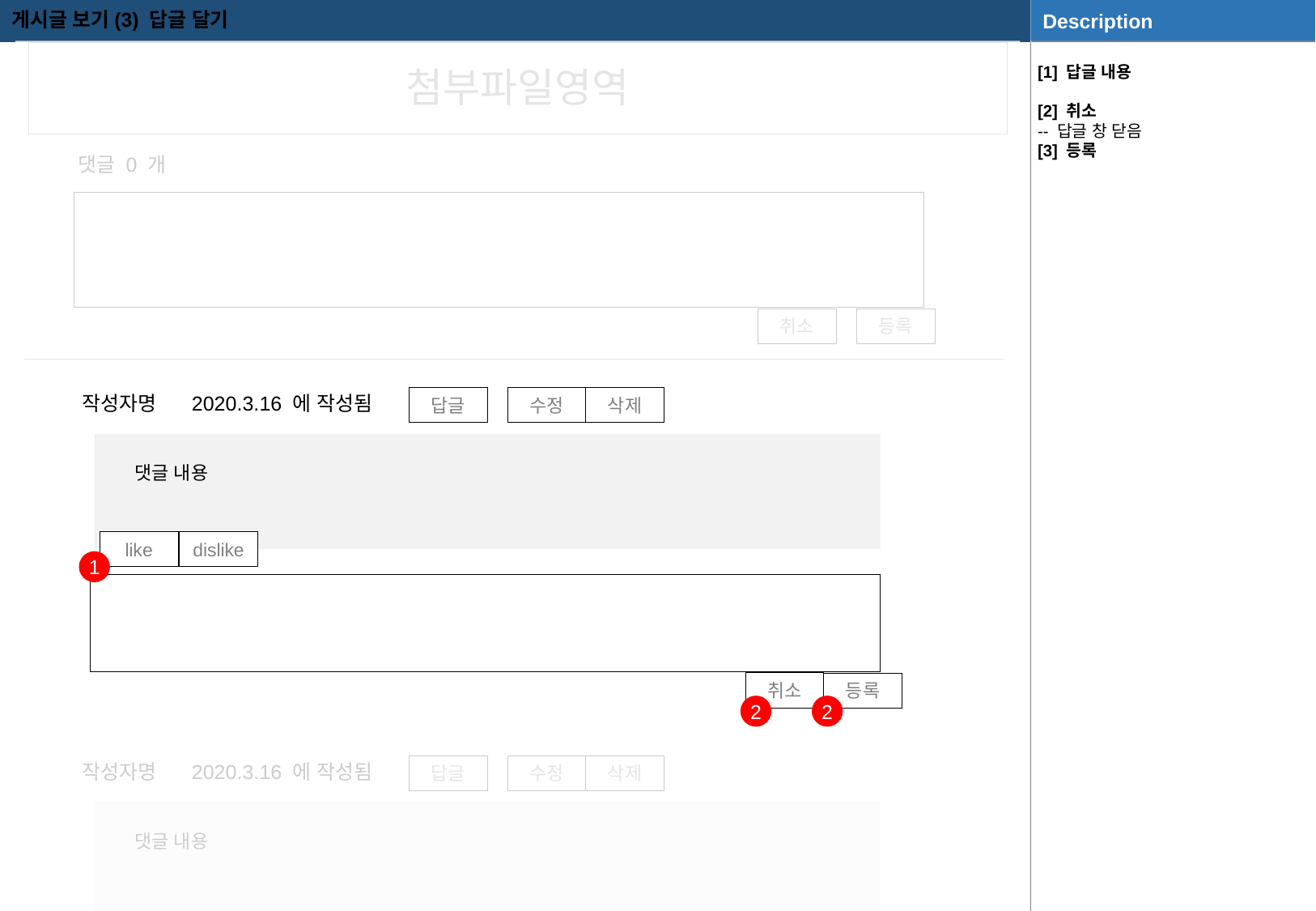

게시글 보기(3) 답글 달기

|  |
| --- |

[1] 답글 내용

[2] 취소
-- 답글 창 닫음
[3] 등록

첨부파일영역
댓글 0 개

취소
등록
2020.3.16 에 작성됨
작성자명
답글
수정
삭제

댓글 내용
like
dislike
1

취소
등록
2
2

2020.3.16 에 작성됨
작성자명
답글
수정
삭제

댓글 내용